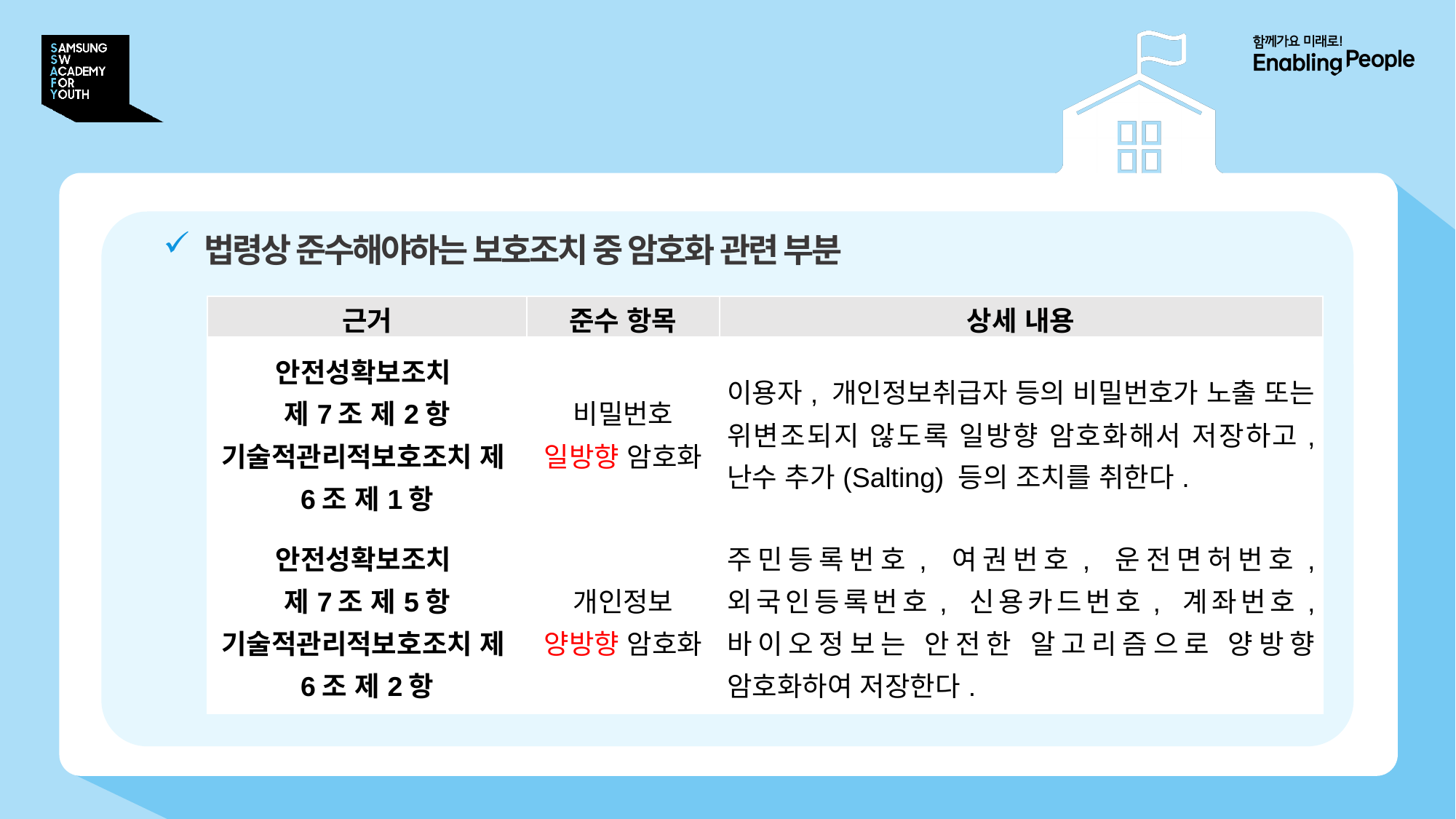

# 개인정보보호법
법령상 준수해야하는 보호조치 중 암호화 관련 부분

| 근거 | 준수 항목 | 상세 내용 |
| --- | --- | --- |
| 안전성확보조치 제7조 제2항 기술적관리적보호조치 제6조 제1항 | 비밀번호 일방향 암호화 | 이용자, 개인정보취급자 등의 비밀번호가 노출 또는 위변조되지 않도록 일방향 암호화해서 저장하고, 난수 추가(Salting) 등의 조치를 취한다. |
| 안전성확보조치 제7조 제5항 기술적관리적보호조치 제6조 제2항 | 개인정보 양방향 암호화 | 주민등록번호, 여권번호, 운전면허번호, 외국인등록번호, 신용카드번호, 계좌번호, 바이오정보는 안전한 알고리즘으로 양방향 암호화하여 저장한다. |